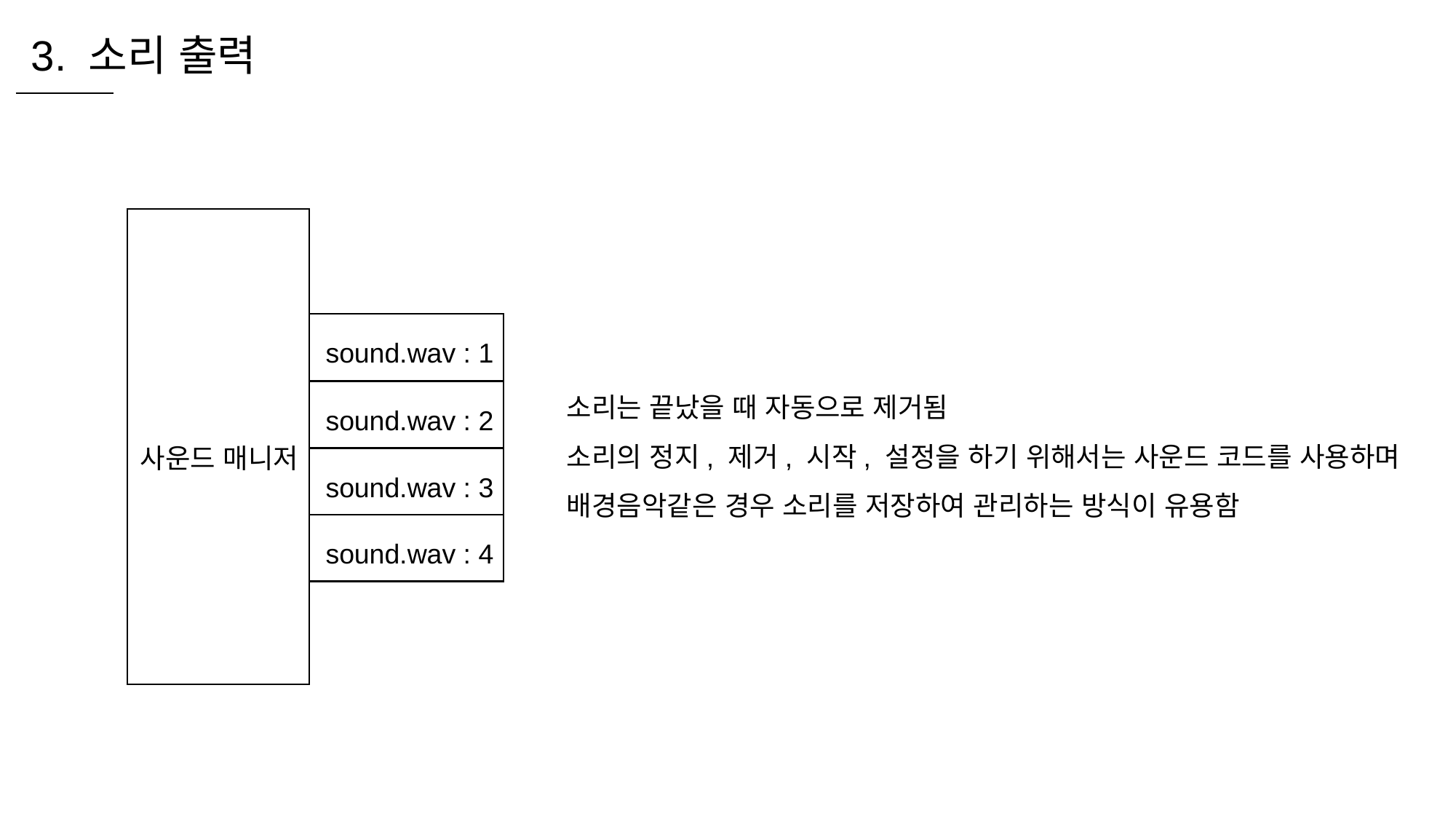

3. 소리 출력

sound.wav : 1

sound.wav : 2

sound.wav : 3

sound.wav : 4
소리는 끝났을 때 자동으로 제거됨
소리의 정지, 제거, 시작, 설정을 하기 위해서는 사운드 코드를 사용하며
배경음악같은 경우 소리를 저장하여 관리하는 방식이 유용함
사운드 매니저